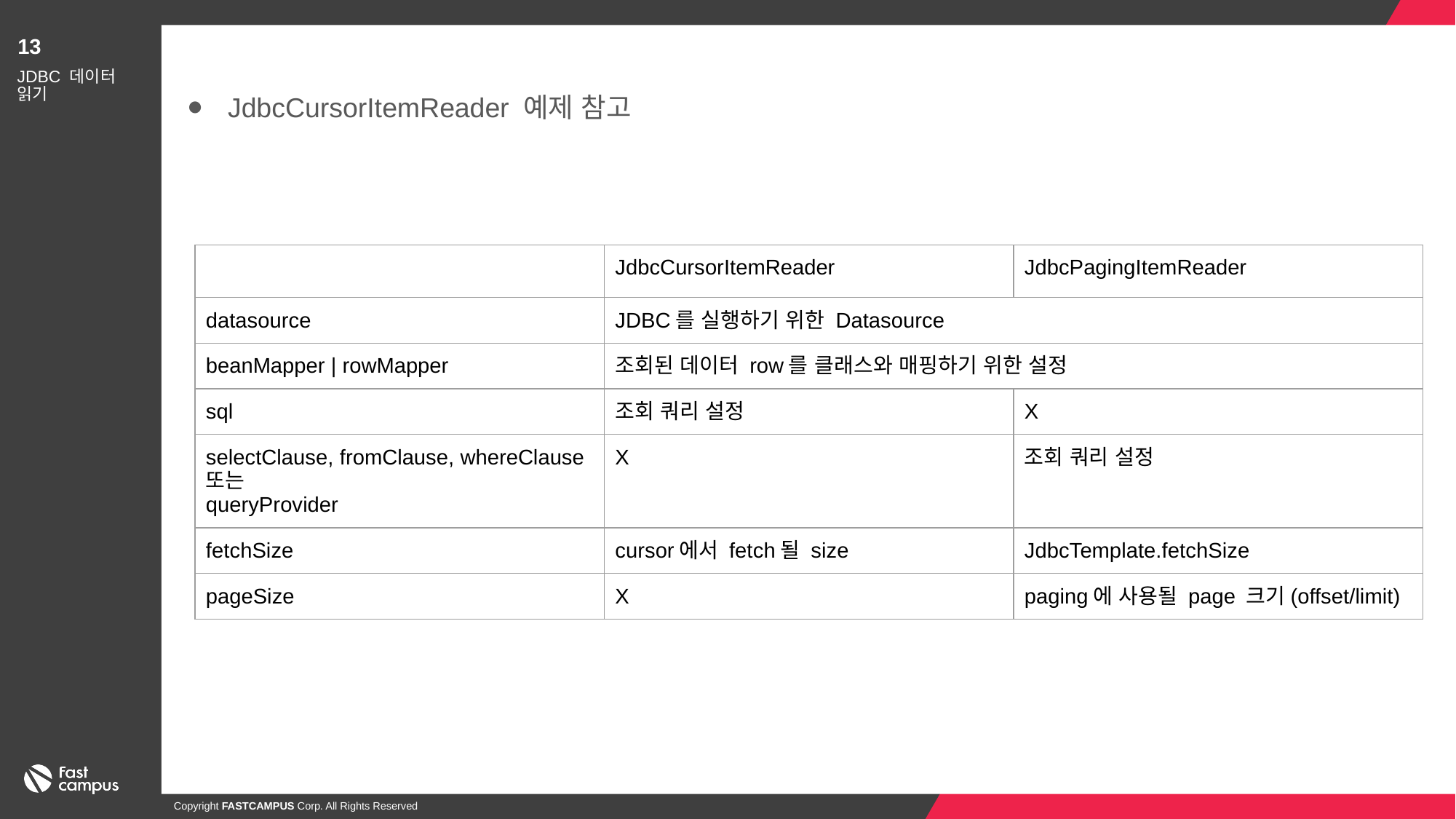

13
JdbcCursorItemReader 예제 참고
JDBC 데이터 읽기
|  | JdbcCursorItemReader | JdbcPagingItemReader |
| --- | --- | --- |
| datasource | JDBC를 실행하기 위한 Datasource |  |
| beanMapper | rowMapper | 조회된 데이터 row를 클래스와 매핑하기 위한 설정 |  |
| sql | 조회 쿼리 설정 | X |
| selectClause, fromClause, whereClause 또는 queryProvider | X | 조회 쿼리 설정 |
| fetchSize | cursor에서 fetch될 size | JdbcTemplate.fetchSize |
| pageSize | X | paging에 사용될 page 크기(offset/limit) |